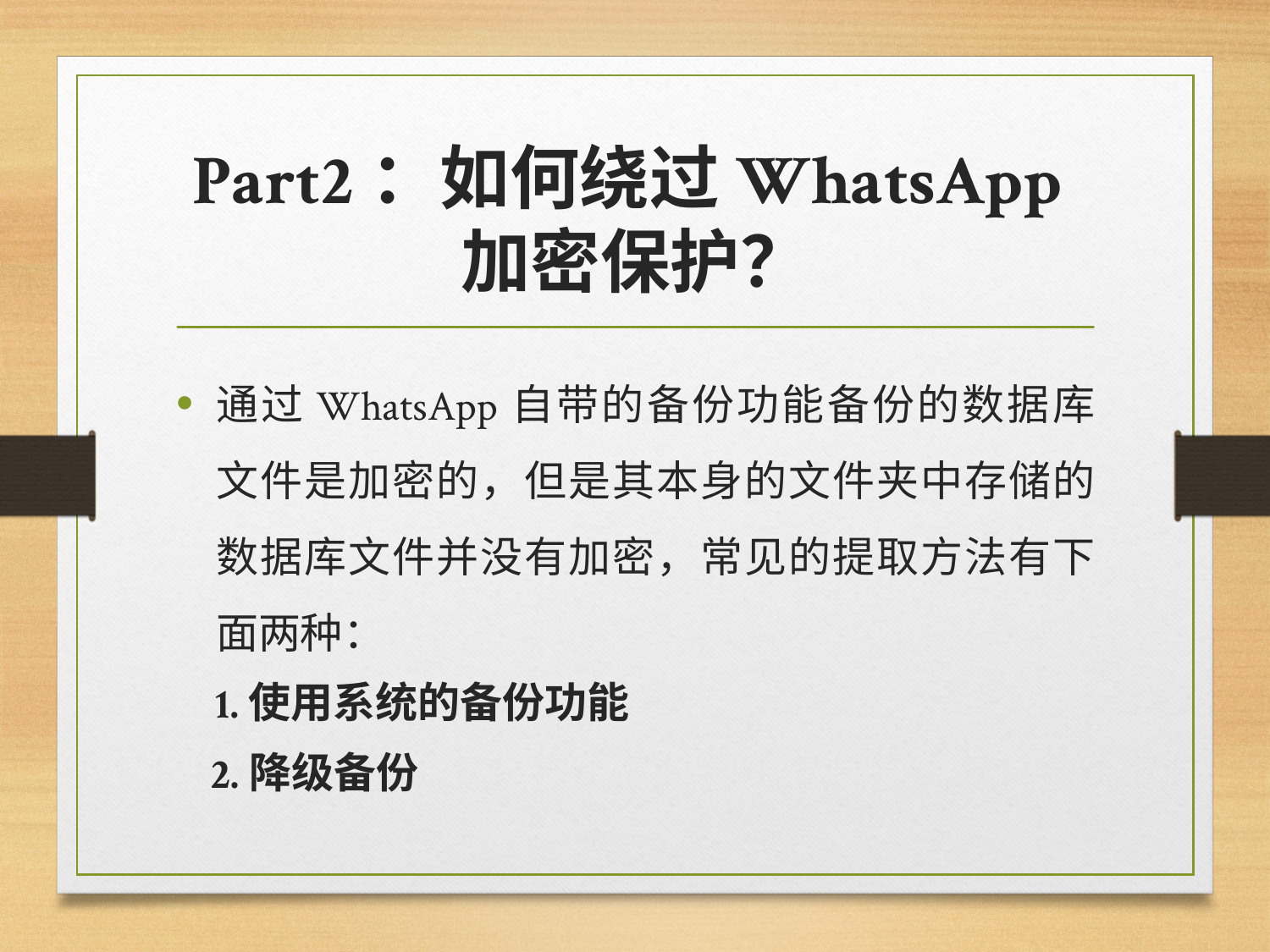

# Part2：如何绕过WhatsApp加密保护？
通过WhatsApp自带的备份功能备份的数据库文件是加密的，但是其本身的文件夹中存储的数据库文件并没有加密，常见的提取方法有下面两种：
    1.使用系统的备份功能
    2.降级备份